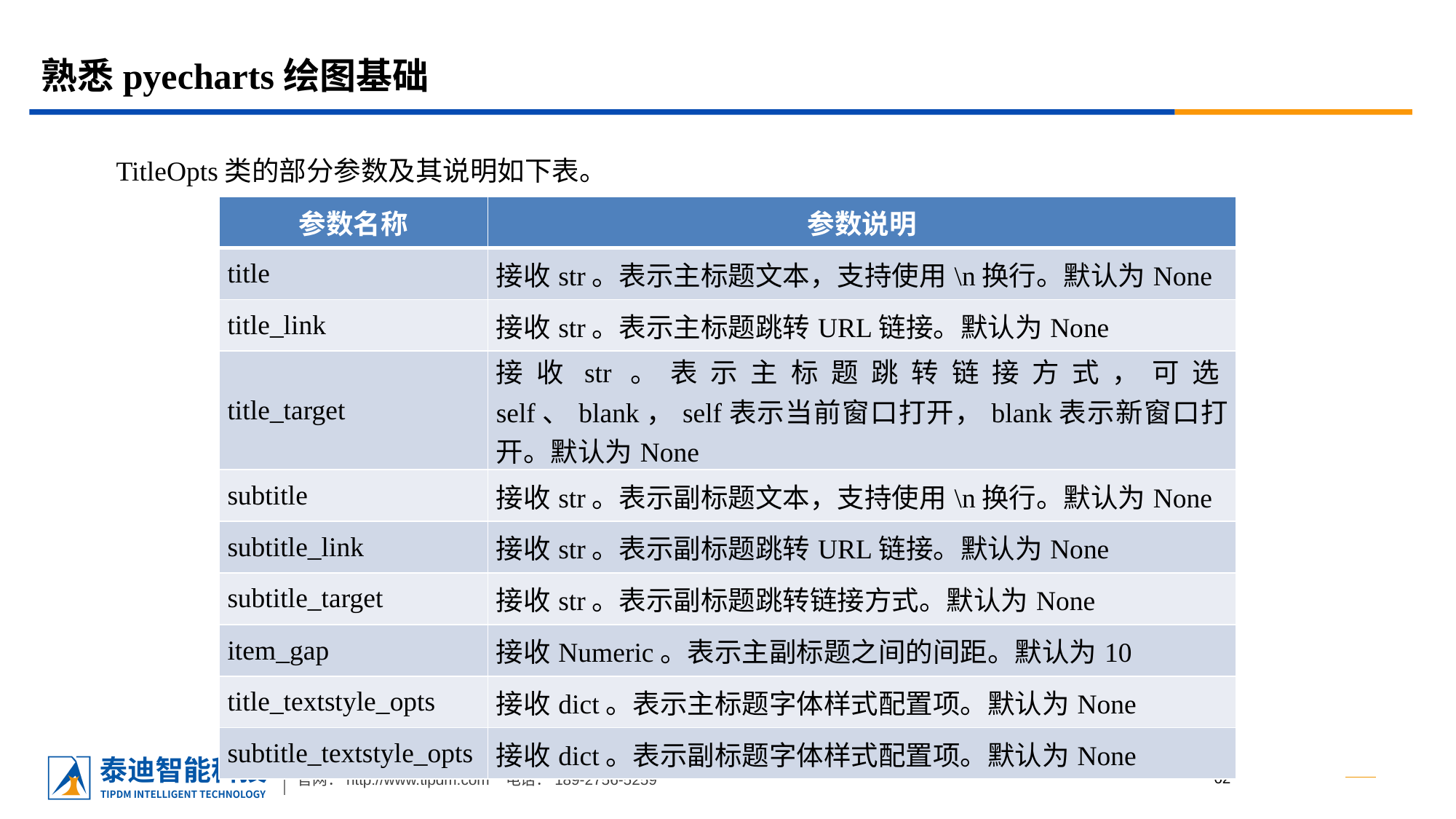

# 熟悉pyecharts绘图基础
TitleOpts类的部分参数及其说明如下表。

| 参数名称 | 参数说明 |
| --- | --- |
| title | 接收str。表示主标题文本，支持使用\n换行。默认为None |
| title\_link | 接收str。表示主标题跳转URL链接。默认为None |
| title\_target | 接收str。表示主标题跳转链接方式，可选self、blank，self表示当前窗口打开，blank表示新窗口打开。默认为None |
| subtitle | 接收str。表示副标题文本，支持使用\n换行。默认为None |
| subtitle\_link | 接收str。表示副标题跳转URL链接。默认为None |
| subtitle\_target | 接收str。表示副标题跳转链接方式。默认为None |
| item\_gap | 接收Numeric。表示主副标题之间的间距。默认为10 |
| title\_textstyle\_opts | 接收dict。表示主标题字体样式配置项。默认为None |
| subtitle\_textstyle\_opts | 接收dict。表示副标题字体样式配置项。默认为None |